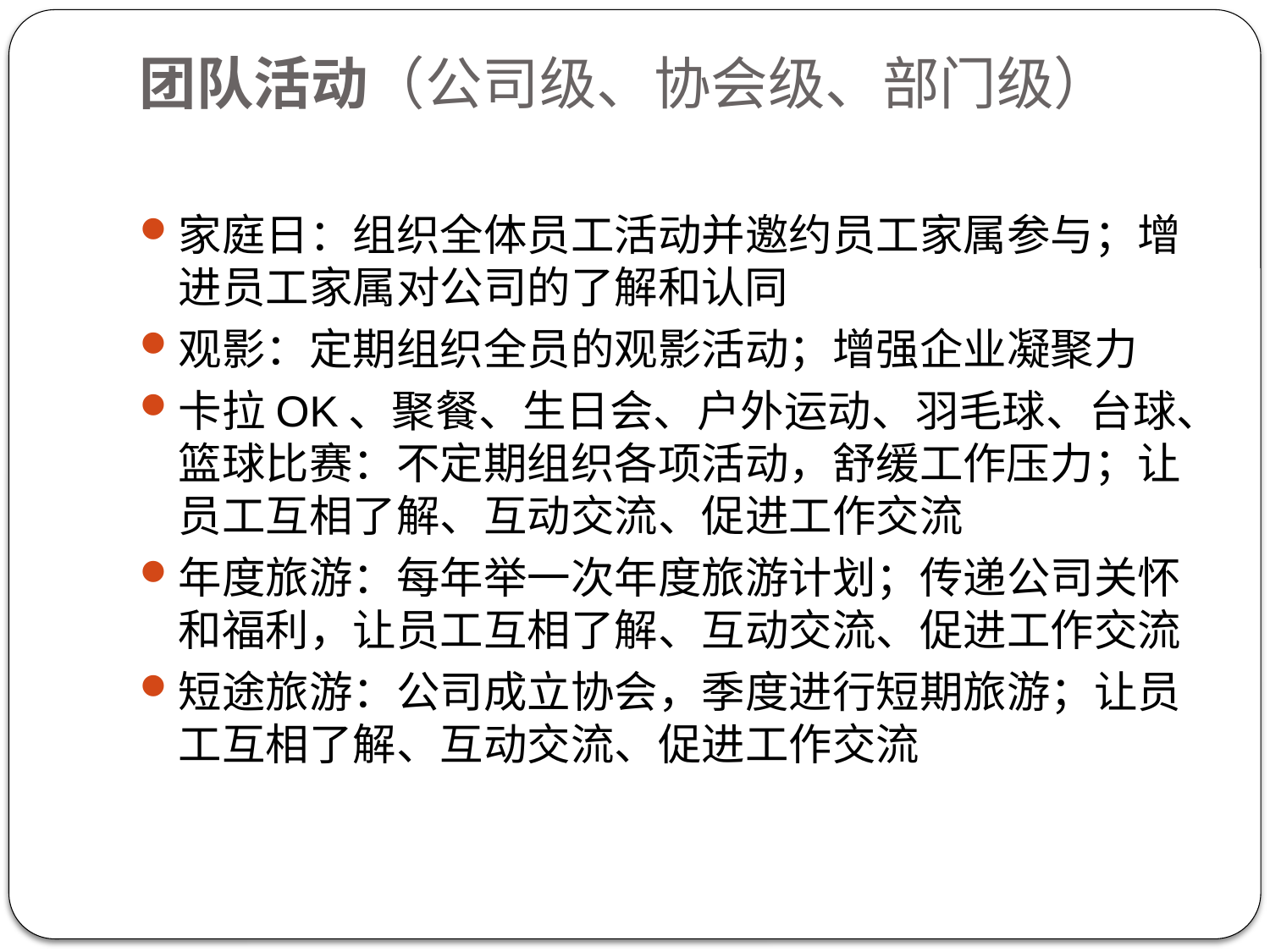

# 团队活动（公司级、协会级、部门级）
家庭日：组织全体员工活动并邀约员工家属参与；增进员工家属对公司的了解和认同
观影：定期组织全员的观影活动；增强企业凝聚力
卡拉OK、聚餐、生日会、户外运动、羽毛球、台球、篮球比赛：不定期组织各项活动，舒缓工作压力；让员工互相了解、互动交流、促进工作交流
年度旅游：每年举一次年度旅游计划；传递公司关怀和福利，让员工互相了解、互动交流、促进工作交流
短途旅游：公司成立协会，季度进行短期旅游；让员工互相了解、互动交流、促进工作交流